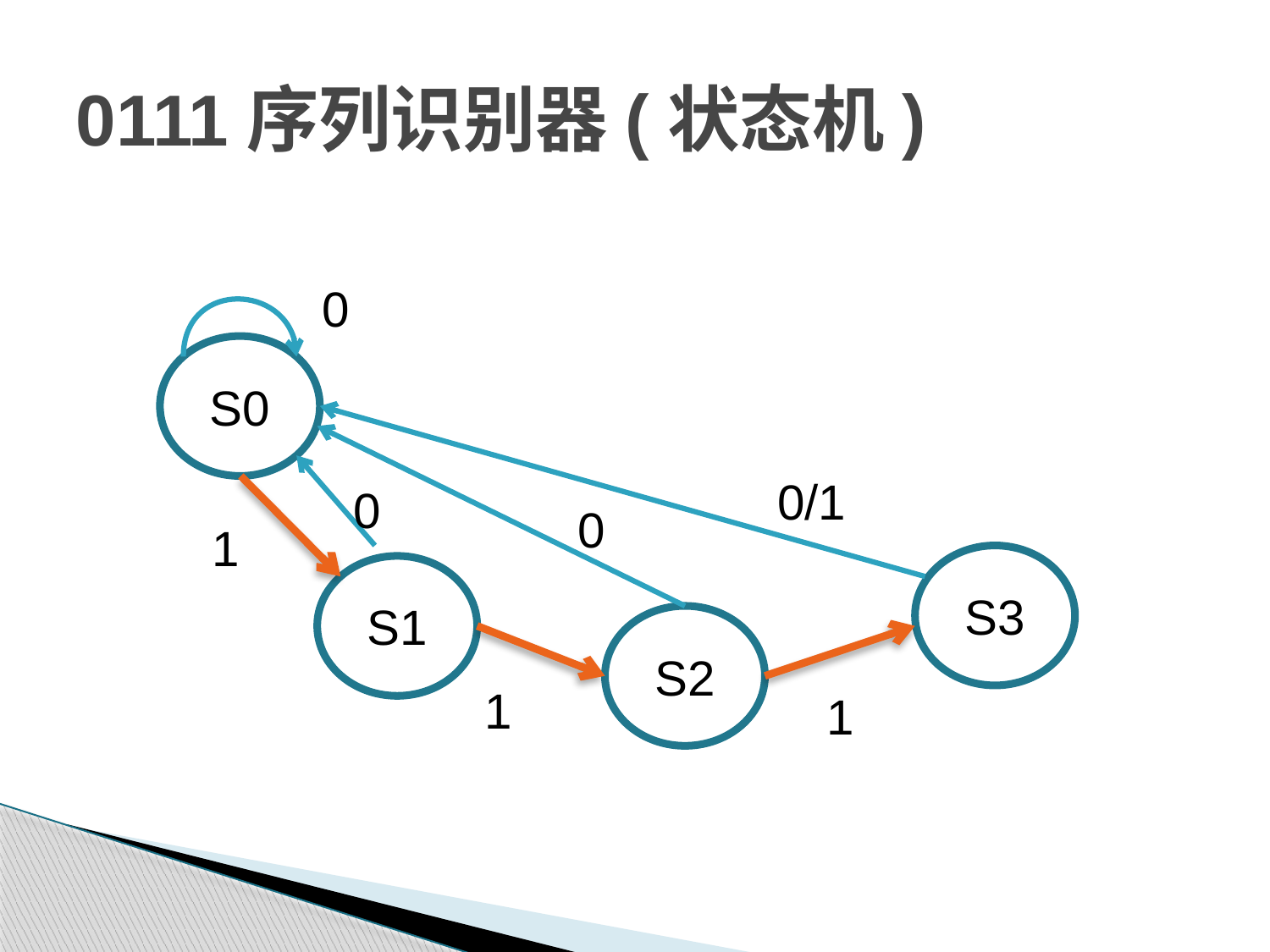

# 0111序列识别器(状态机)
0
S0
0/1
0
0
1
S3
S1
S2
1
1